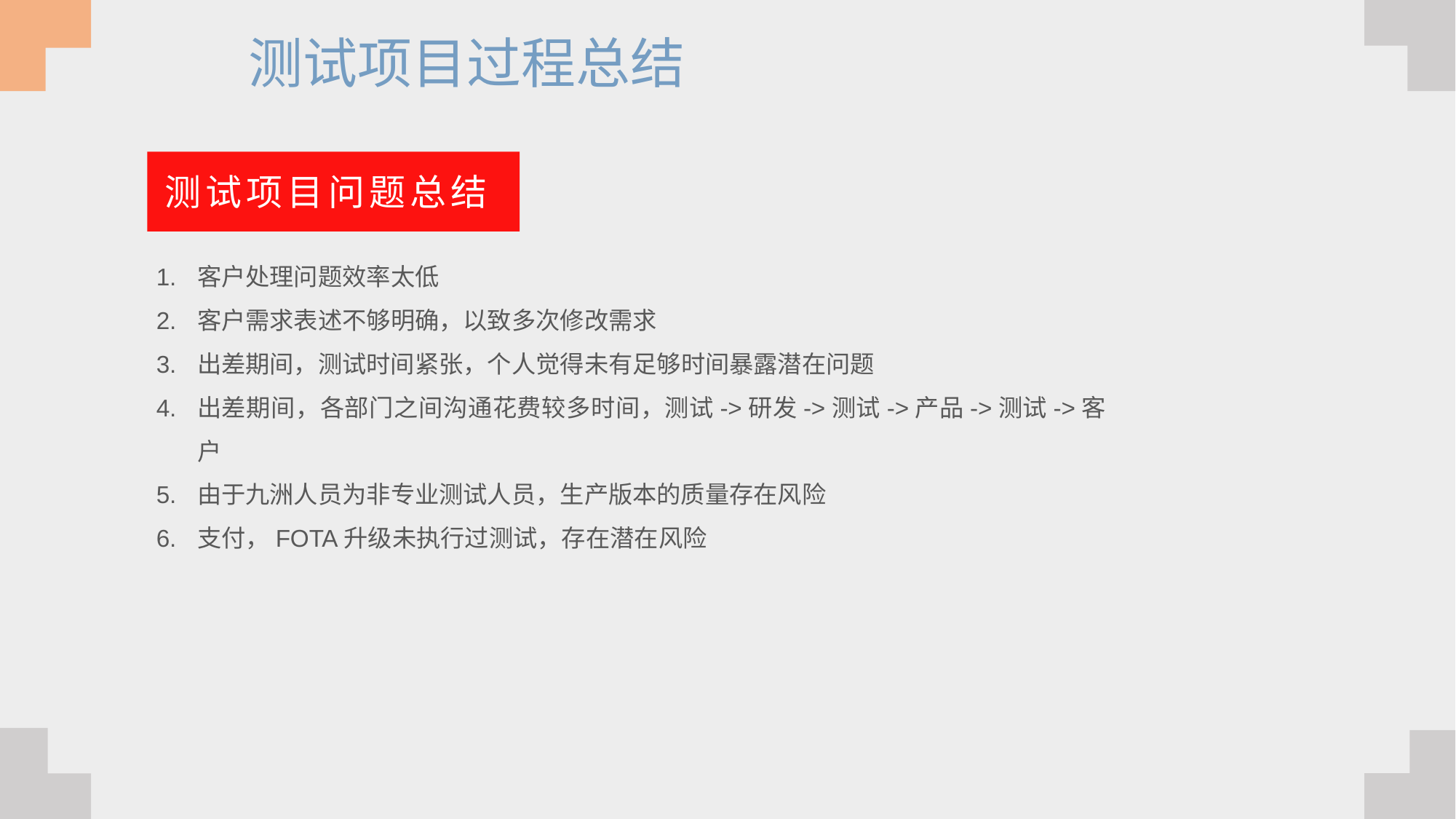

测试项目过程总结

测试项目问题总结
客户处理问题效率太低
客户需求表述不够明确，以致多次修改需求
出差期间，测试时间紧张，个人觉得未有足够时间暴露潜在问题
出差期间，各部门之间沟通花费较多时间，测试->研发->测试->产品->测试->客户
由于九洲人员为非专业测试人员，生产版本的质量存在风险
支付，FOTA升级未执行过测试，存在潜在风险